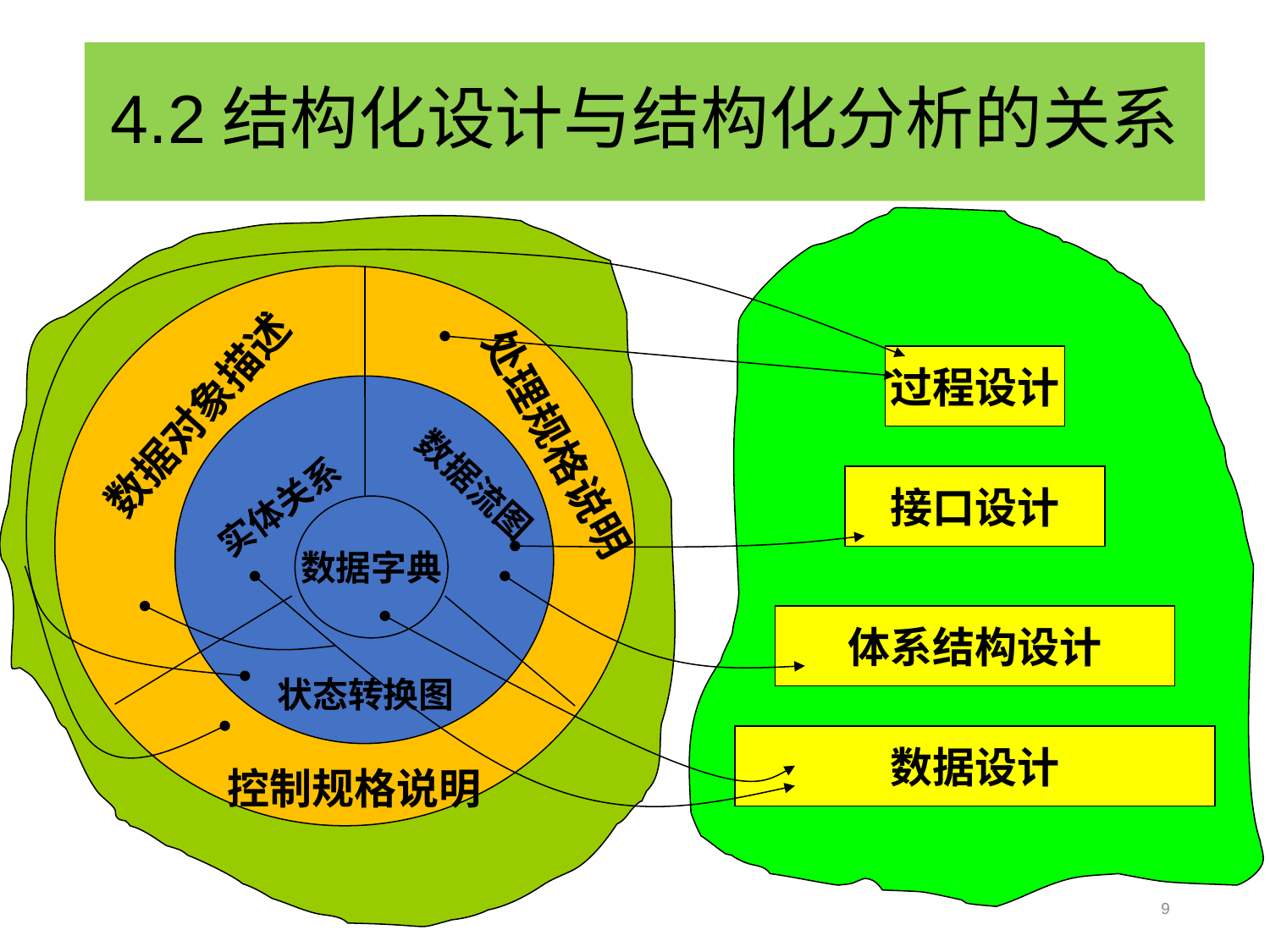

# 4.2结构化设计与结构化分析的关系

过程设计

数据对象描述
处理规格说明
接口设计
实体关系
数据流图
数据字典

体系结构设计

状态转换图
数据设计
控制规格说明
9